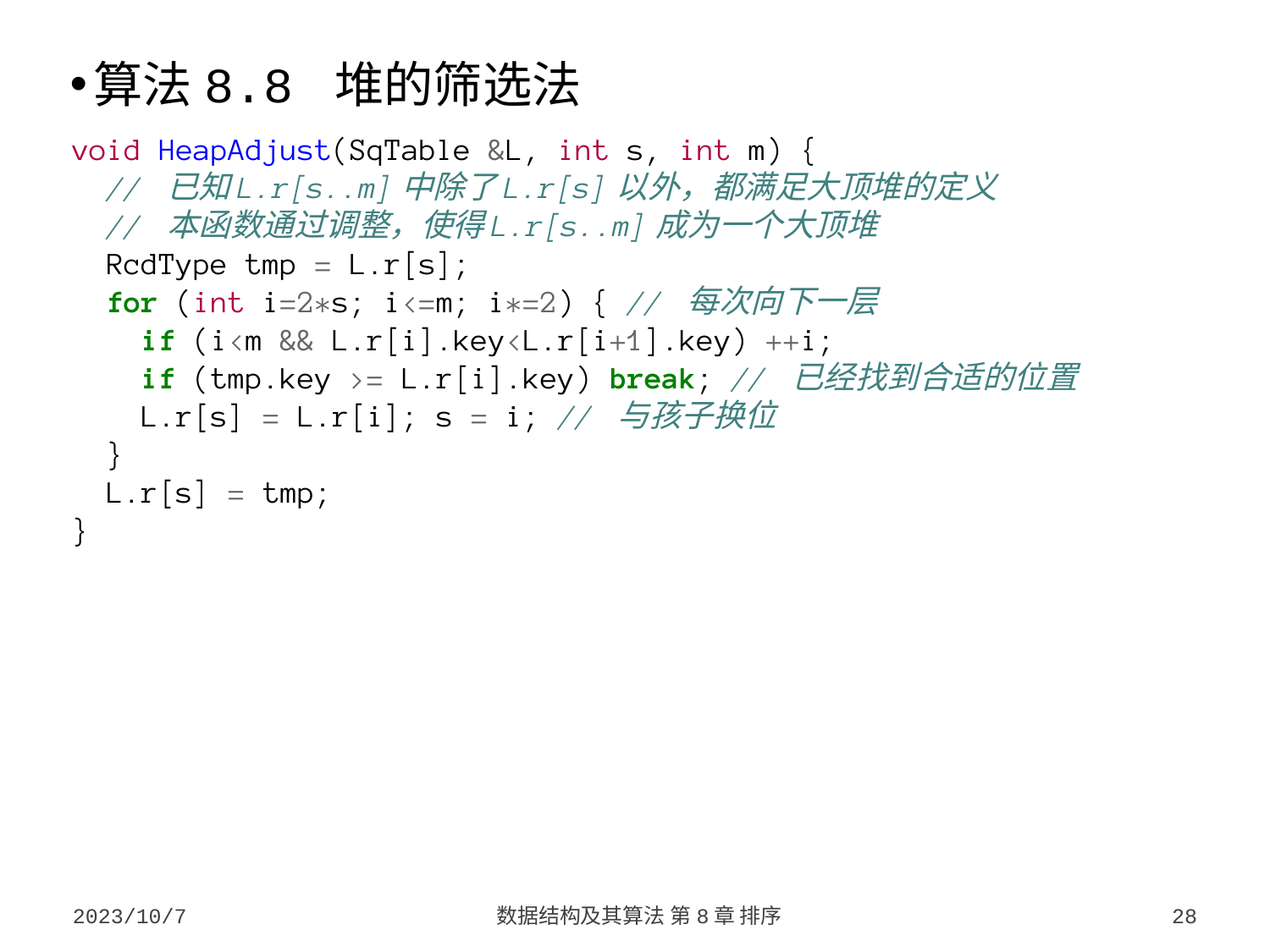

算法8.8 堆的筛选法
void HeapAdjust(SqTable &L, int s, int m) {
  // 已知L.r[s..m]中除了L.r[s]以外，都满足大顶堆的定义
  // 本函数通过调整，使得L.r[s..m]成为一个大顶堆
  RcdType tmp = L.r[s];
  for (int i=2*s; i<=m; i*=2) { // 每次向下一层
    if (i<m && L.r[i].key<L.r[i+1].key) ++i;
    if (tmp.key >= L.r[i].key) break; // 已经找到合适的位置
    L.r[s] = L.r[i]; s = i; // 与孩子换位
  }
  L.r[s] = tmp;
}
2023/10/7
数据结构及其算法 第8章 排序
28